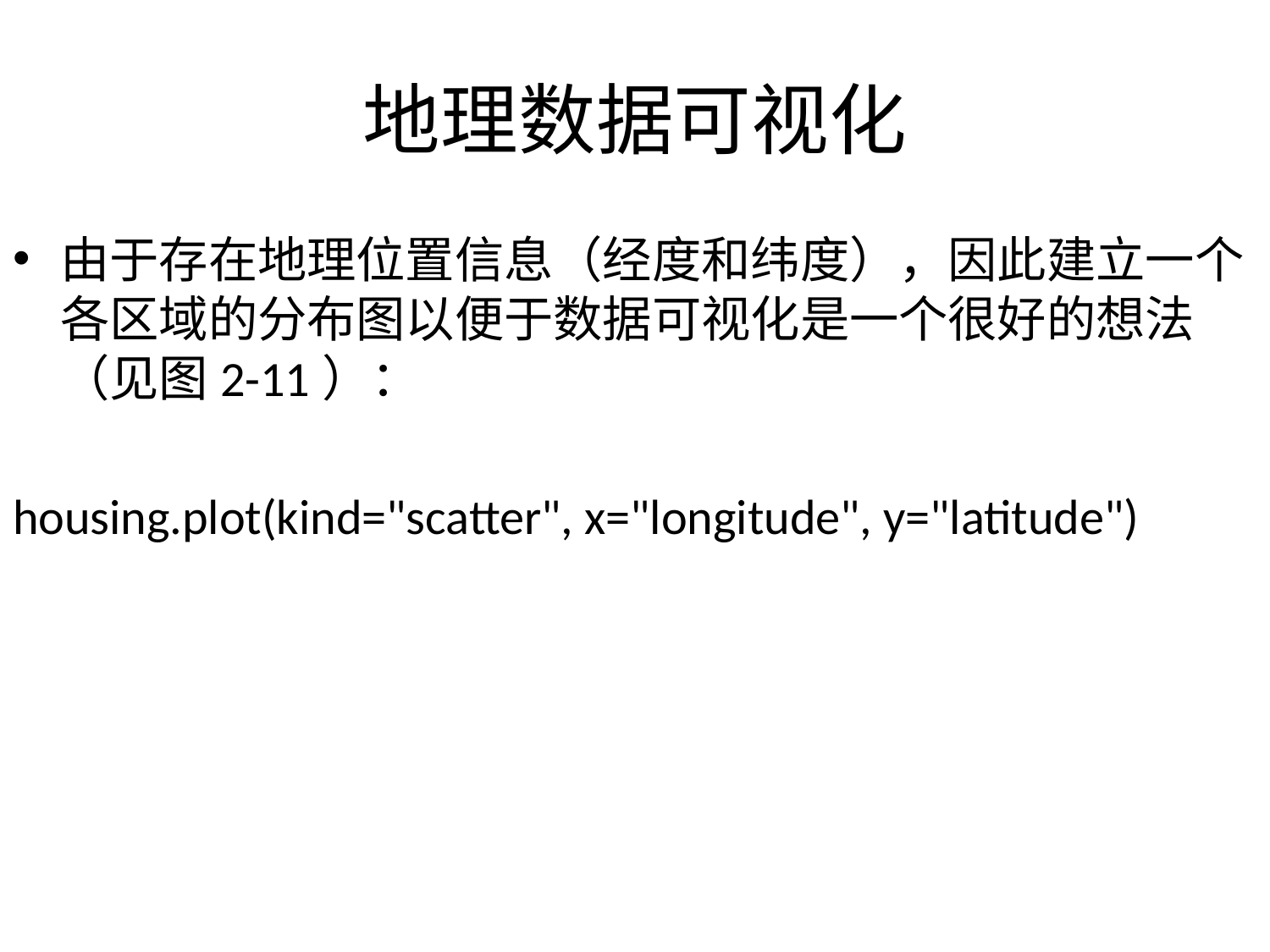

# 地理数据可视化
由于存在地理位置信息（经度和纬度），因此建立一个各区域的分布图以便于数据可视化是一个很好的想法（见图2-11）：

housing.plot(kind="scatter", x="longitude", y="latitude")